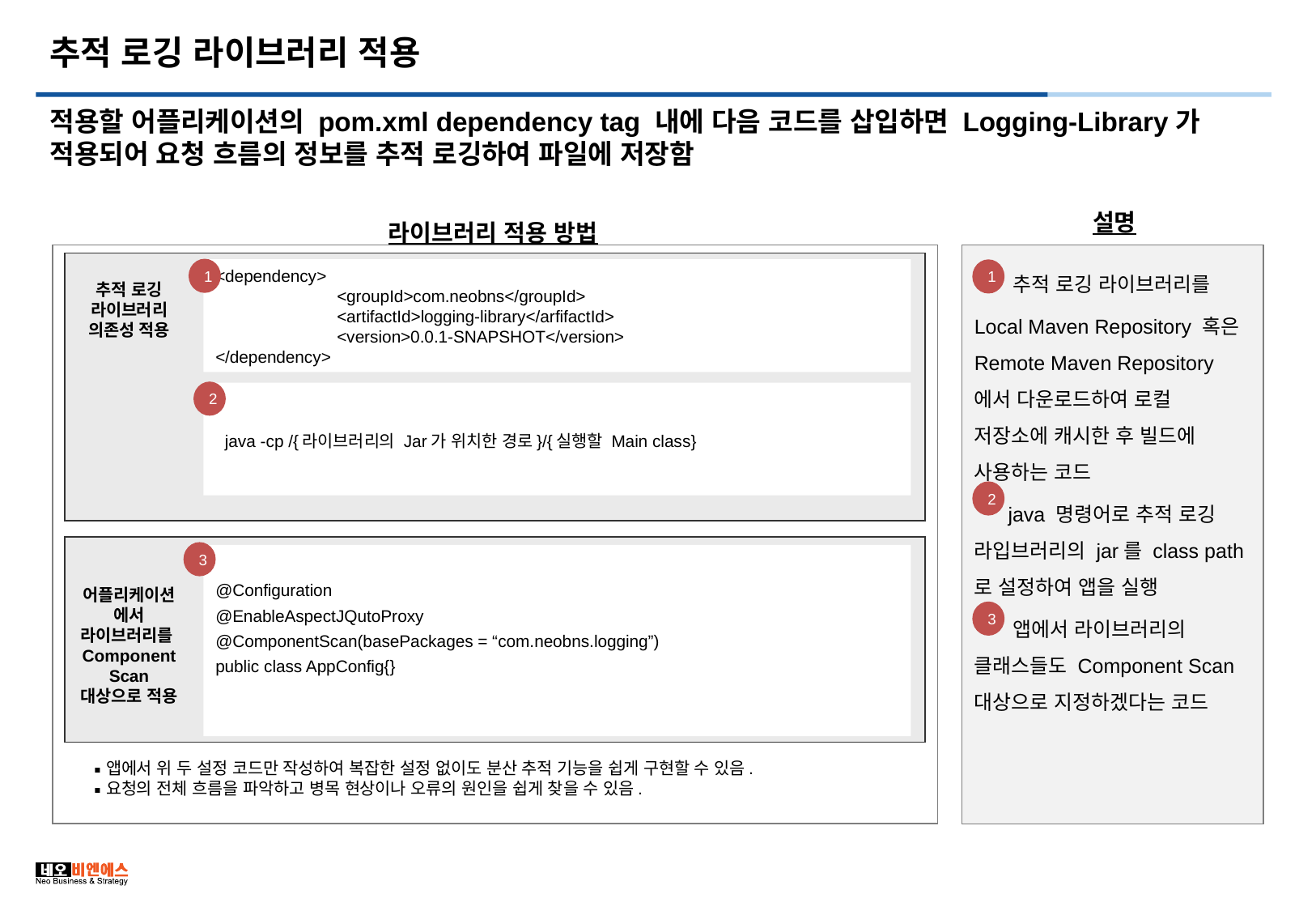

# 추적 로깅 라이브러리 적용
적용할 어플리케이션의 pom.xml dependency tag 내에 다음 코드를 삽입하면 Logging-Library가 적용되어 요청 흐름의 정보를 추적 로깅하여 파일에 저장함

설명
라이브러리 적용 방법

      추적 로깅 라이브러리를
Local Maven Repository 혹은 Remote Maven Repository에서 다운로드하여 로컬 저장소에 캐시한 후 빌드에 사용하는 코드
      java 명령어로 추적 로깅 라입브러리의 jar를 class path로 설정하여 앱을 실행
      앱에서 라이브러리의 클래스들도 Component Scan 대상으로 지정하겠다는 코드

1
<dependency>
	<groupId>com.neobns</groupId>
	<artifactId>logging-library</arfifactId>
	<version>0.0.1-SNAPSHOT</version>
</dependency>
1
추적 로깅 라이브러리
의존성 적용
2
  java -cp /{라이브러리의 Jar가 위치한 경로}/{실행할 Main class}
2

3

@Configuration
@EnableAspectJQutoProxy
@ComponentScan(basePackages = “com.neobns.logging”)
public class AppConfig{}

어플리케이션에서 라이브러리를
ComponentScan 대상으로 적용
3
앱에서 위 두 설정 코드만 작성하여 복잡한 설정 없이도 분산 추적 기능을 쉽게 구현할 수 있음.
요청의 전체 흐름을 파악하고 병목 현상이나 오류의 원인을 쉽게 찾을 수 있음.